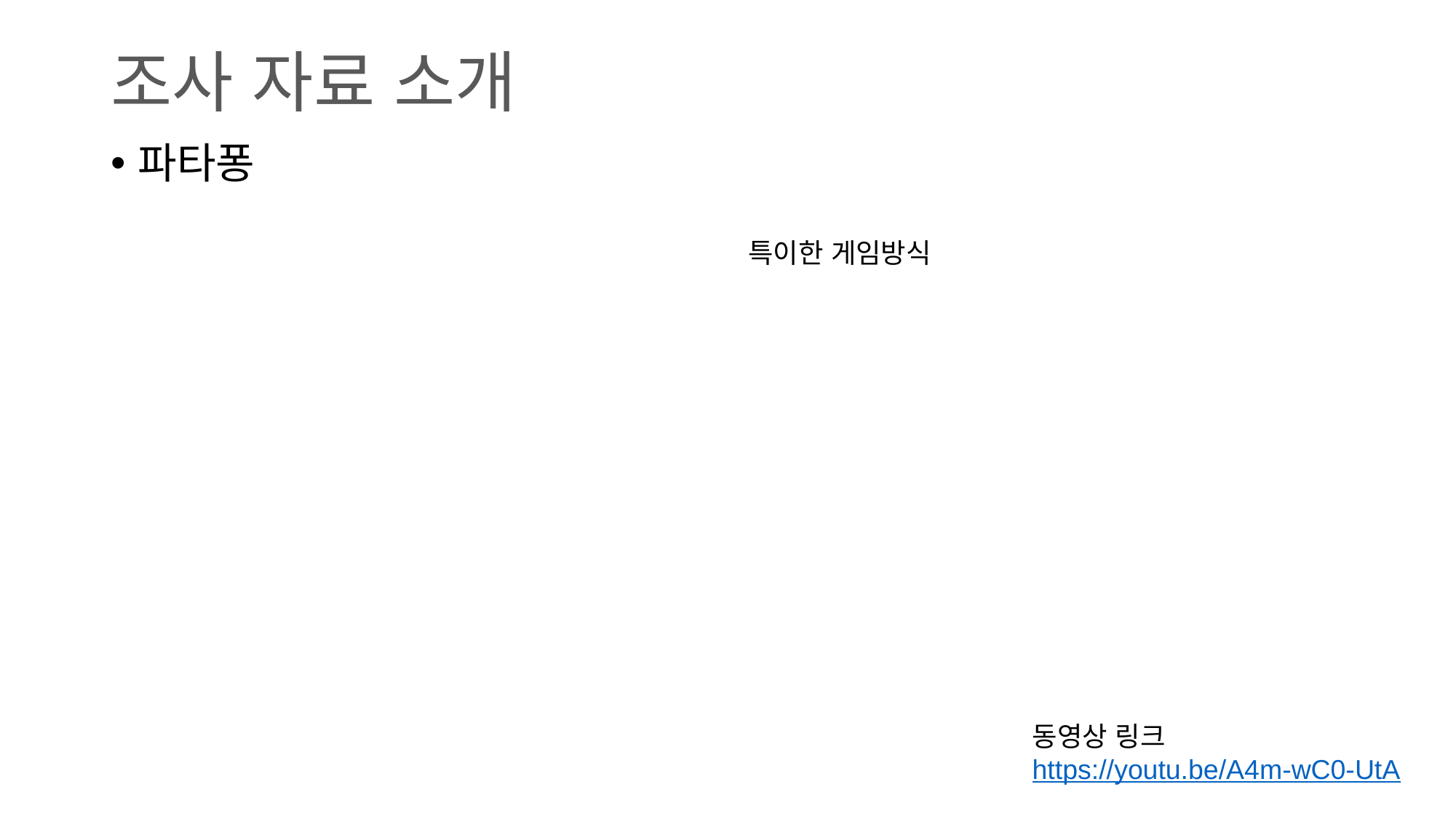

# 조사 자료 소개
파타퐁
특이한 게임방식
동영상 링크
https://youtu.be/A4m-wC0-UtA